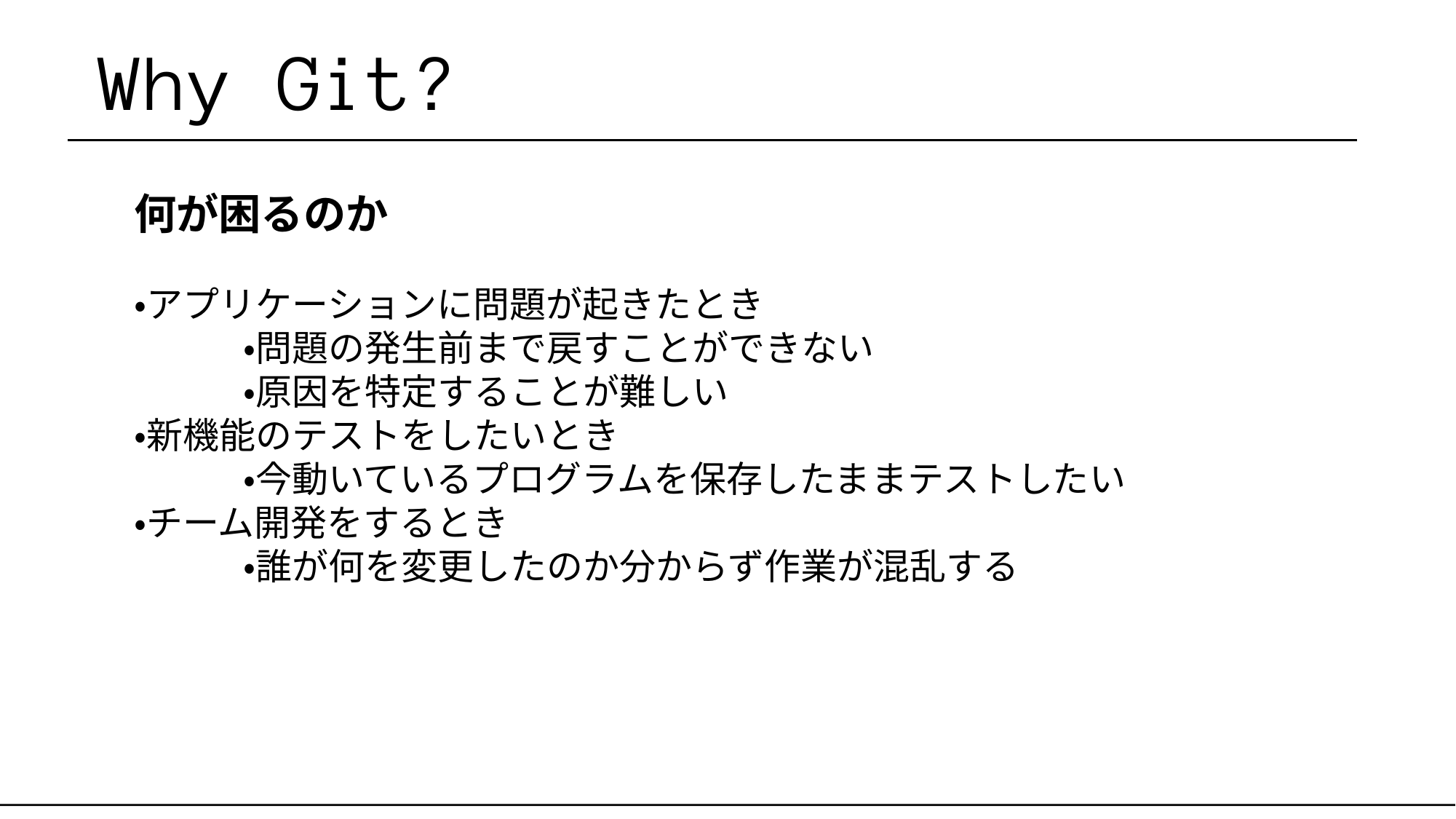

Why Git?

何が困るのか

・アプリケーションに問題が起きたとき
	・問題の発生前まで戻すことができない
	・原因を特定することが難しい
・新機能のテストをしたいとき
	・今動いているプログラムを保存したままテストしたい
・チーム開発をするとき
	・誰が何を変更したのか分からず作業が混乱する